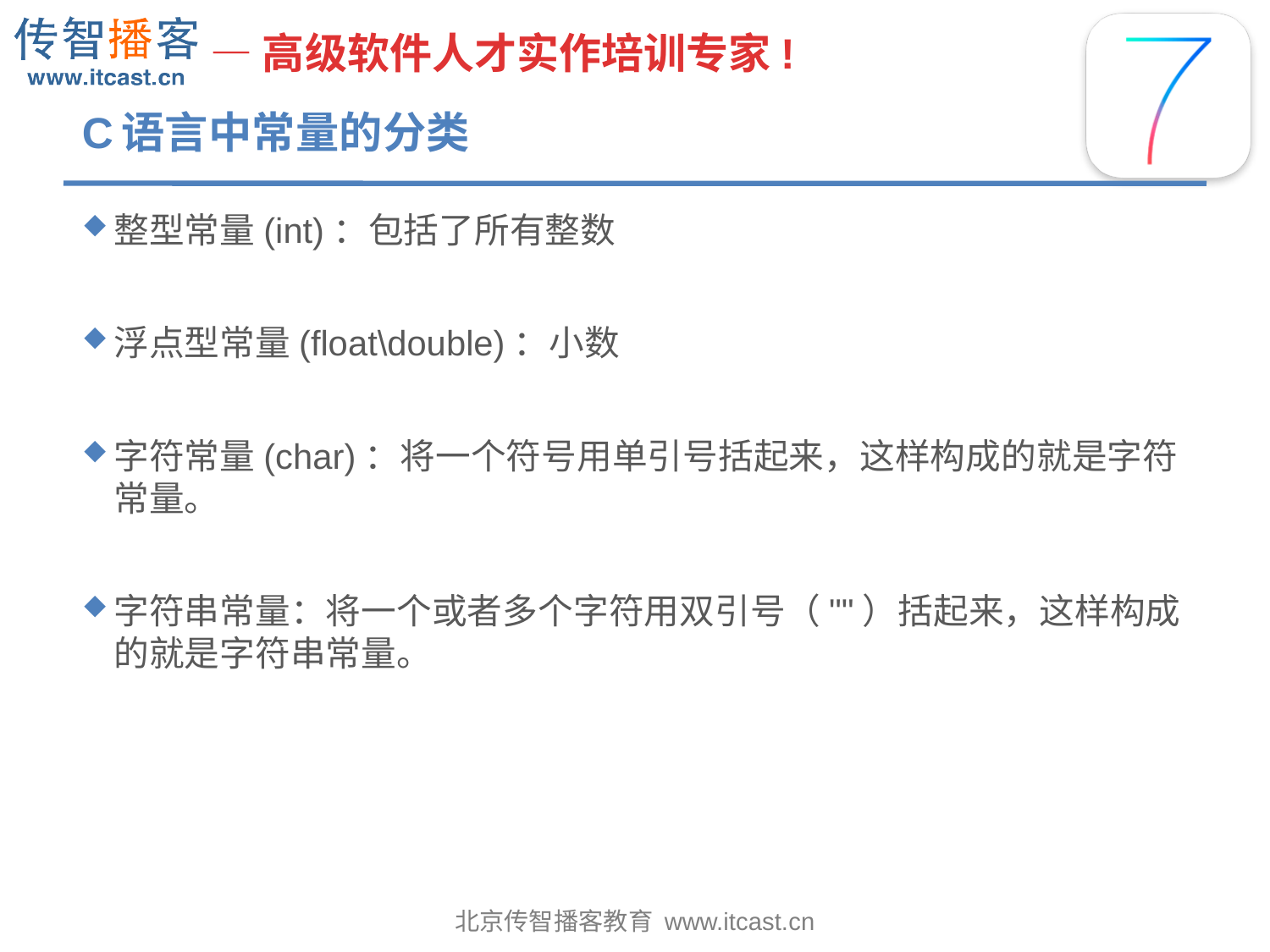

# C语言中常量的分类
整型常量(int)：包括了所有整数

浮点型常量(float\double)：小数

字符常量(char)：将一个符号用单引号括起来，这样构成的就是字符常量。

字符串常量：将一个或者多个字符用双引号（""）括起来，这样构成的就是字符串常量。